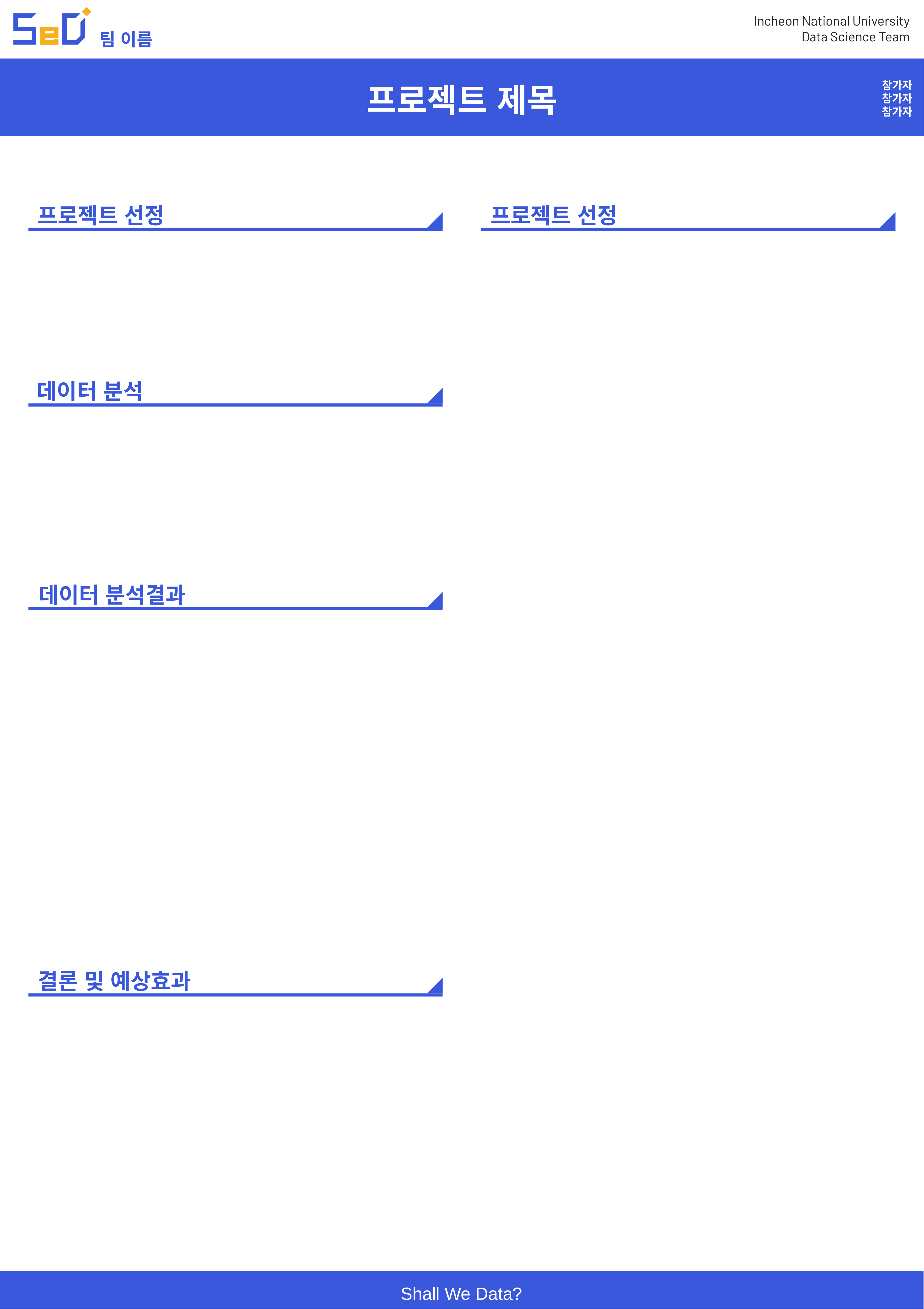

팀 이름
참가자
참가자
참가자
프로젝트 제목
프로젝트 선정
프로젝트 선정

데이터 분석

데이터 분석결과

결론 및 예상효과